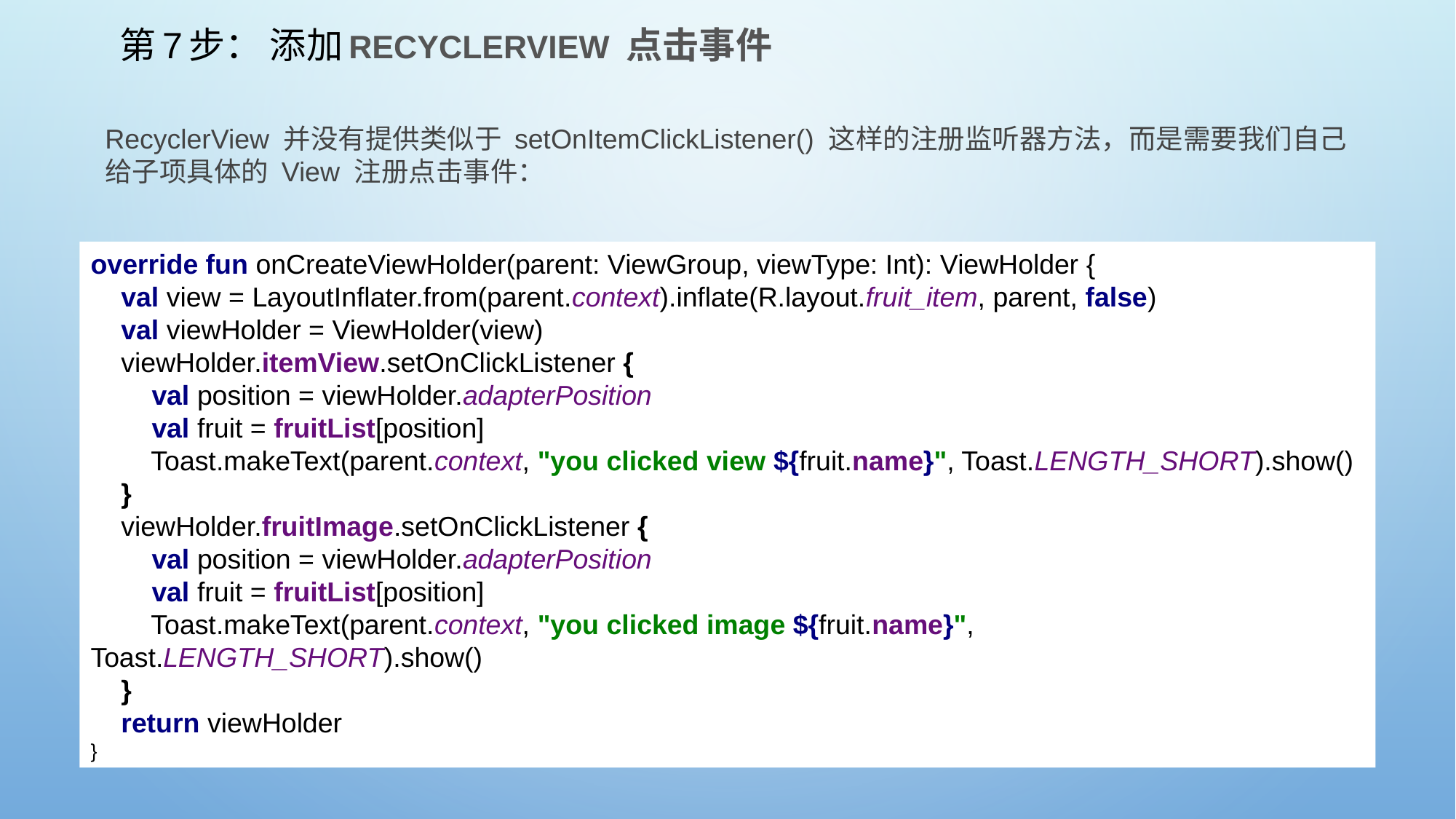

# 第7步： 添加RecyclerView 点击事件
RecyclerView 并没有提供类似于 setOnItemClickListener() 这样的注册监听器方法，而是需要我们自己给子项具体的 View 注册点击事件：
override fun onCreateViewHolder(parent: ViewGroup, viewType: Int): ViewHolder {
    val view = LayoutInflater.from(parent.context).inflate(R.layout.fruit_item, parent, false)
    val viewHolder = ViewHolder(view)
    viewHolder.itemView.setOnClickListener {
        val position = viewHolder.adapterPosition
        val fruit = fruitList[position]
        Toast.makeText(parent.context, "you clicked view ${fruit.name}", Toast.LENGTH_SHORT).show()
    }
    viewHolder.fruitImage.setOnClickListener {
        val position = viewHolder.adapterPosition
        val fruit = fruitList[position]
        Toast.makeText(parent.context, "you clicked image ${fruit.name}", Toast.LENGTH_SHORT).show()
    }
    return viewHolder
}